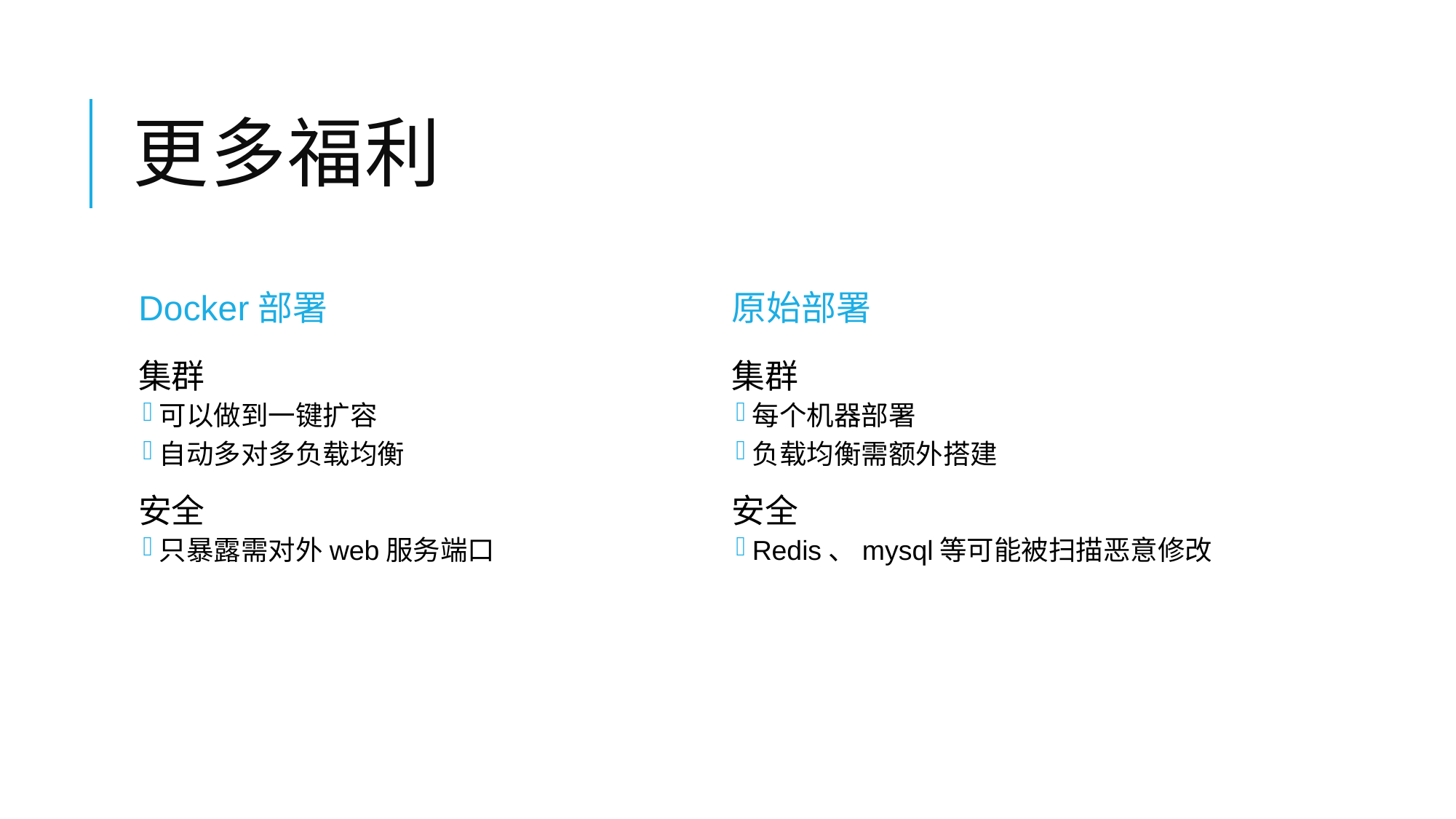

# 更多福利
Docker部署
原始部署
集群
可以做到一键扩容
自动多对多负载均衡
安全
只暴露需对外web服务端口

集群
每个机器部署
负载均衡需额外搭建
安全
Redis、mysql等可能被扫描恶意修改